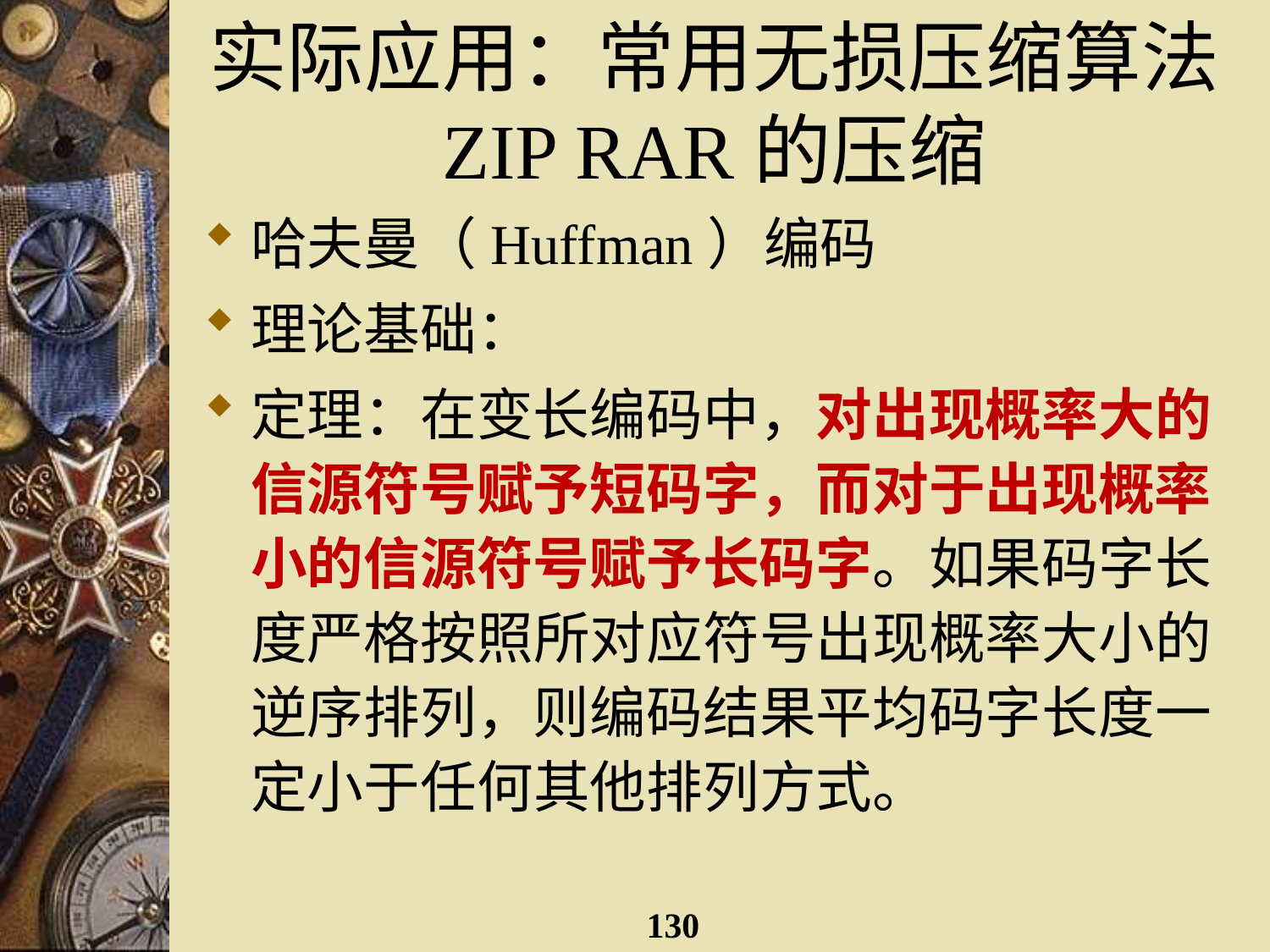

# 实际应用：常用无损压缩算法 ZIP RAR的压缩
哈夫曼（Huffman）编码
理论基础：
定理：在变长编码中，对出现概率大的信源符号赋予短码字，而对于出现概率小的信源符号赋予长码字。如果码字长度严格按照所对应符号出现概率大小的逆序排列，则编码结果平均码字长度一定小于任何其他排列方式。